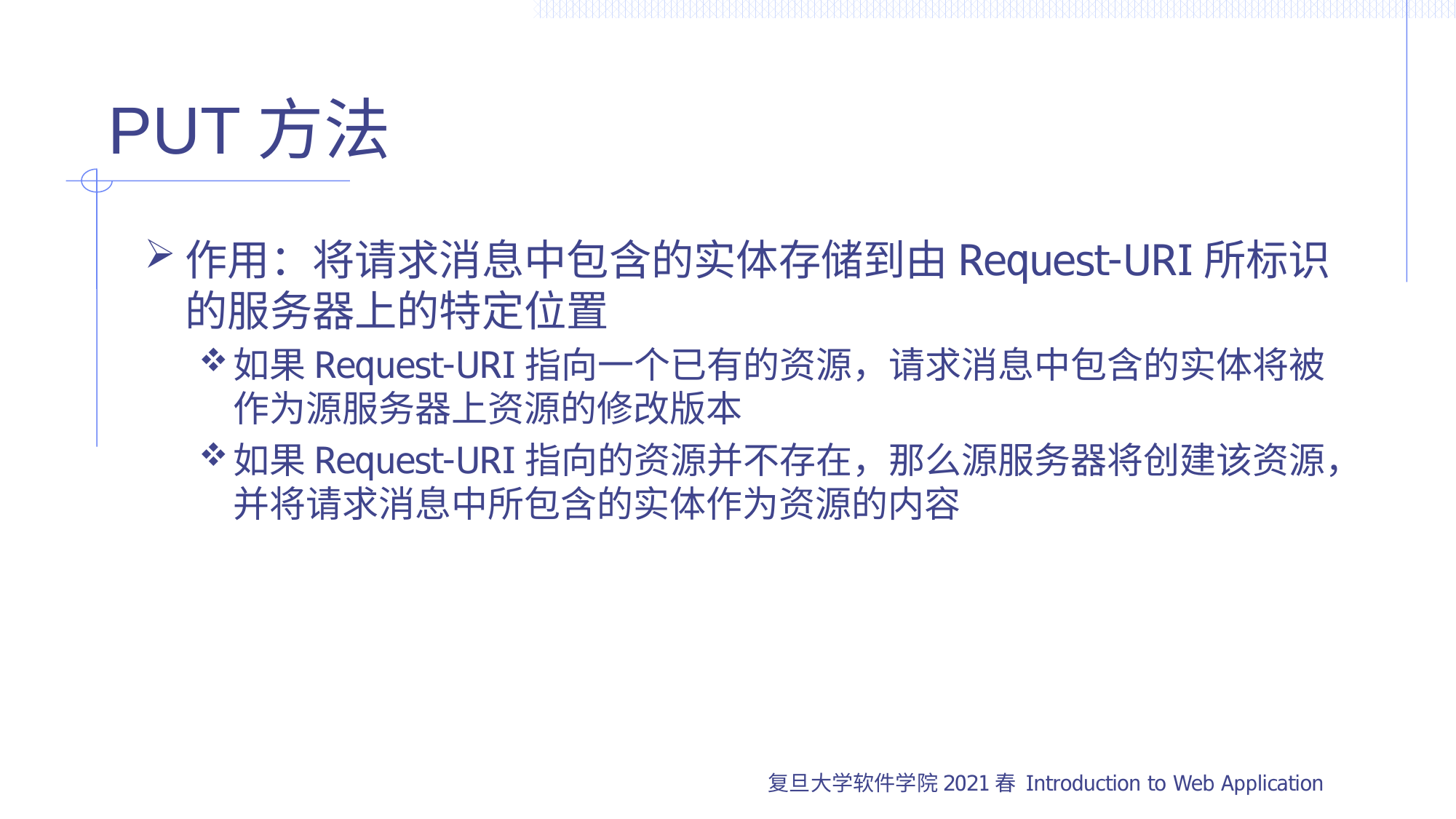

# PUT方法
作用：将请求消息中包含的实体存储到由Request-URI所标识的服务器上的特定位置
如果Request-URI指向一个已有的资源，请求消息中包含的实体将被作为源服务器上资源的修改版本
如果Request-URI指向的资源并不存在，那么源服务器将创建该资源，并将请求消息中所包含的实体作为资源的内容